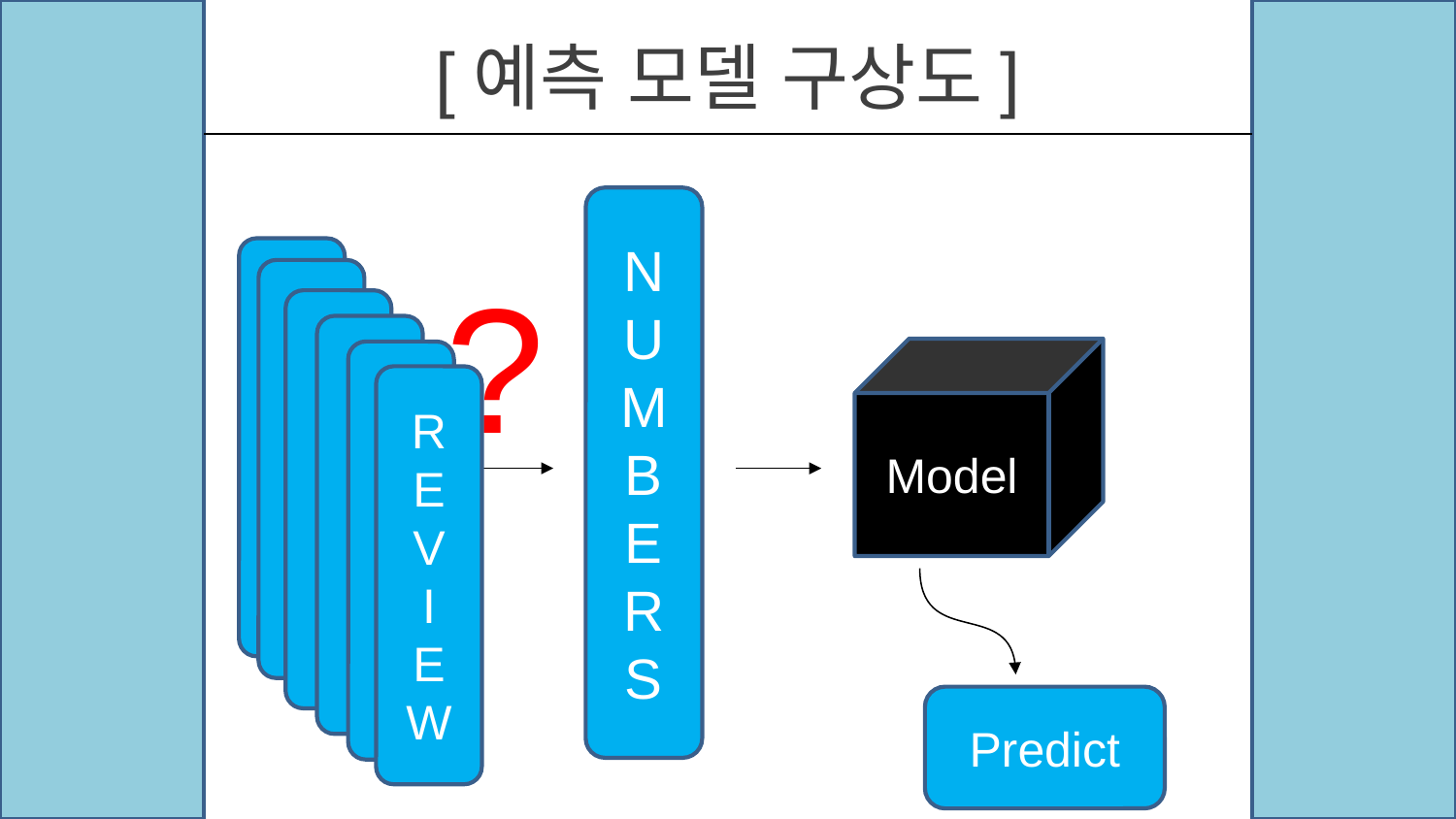

# [예측 모델 구상도]
N
U
M
B
E
R
S
  ?
R
E
V
I
E
W
R
E
V
I
E
W
R
E
V
I
E
W
R
E
V
I
E
W
Model
R
E
V
I
E
W
R
E
V
I
E
W
Predict